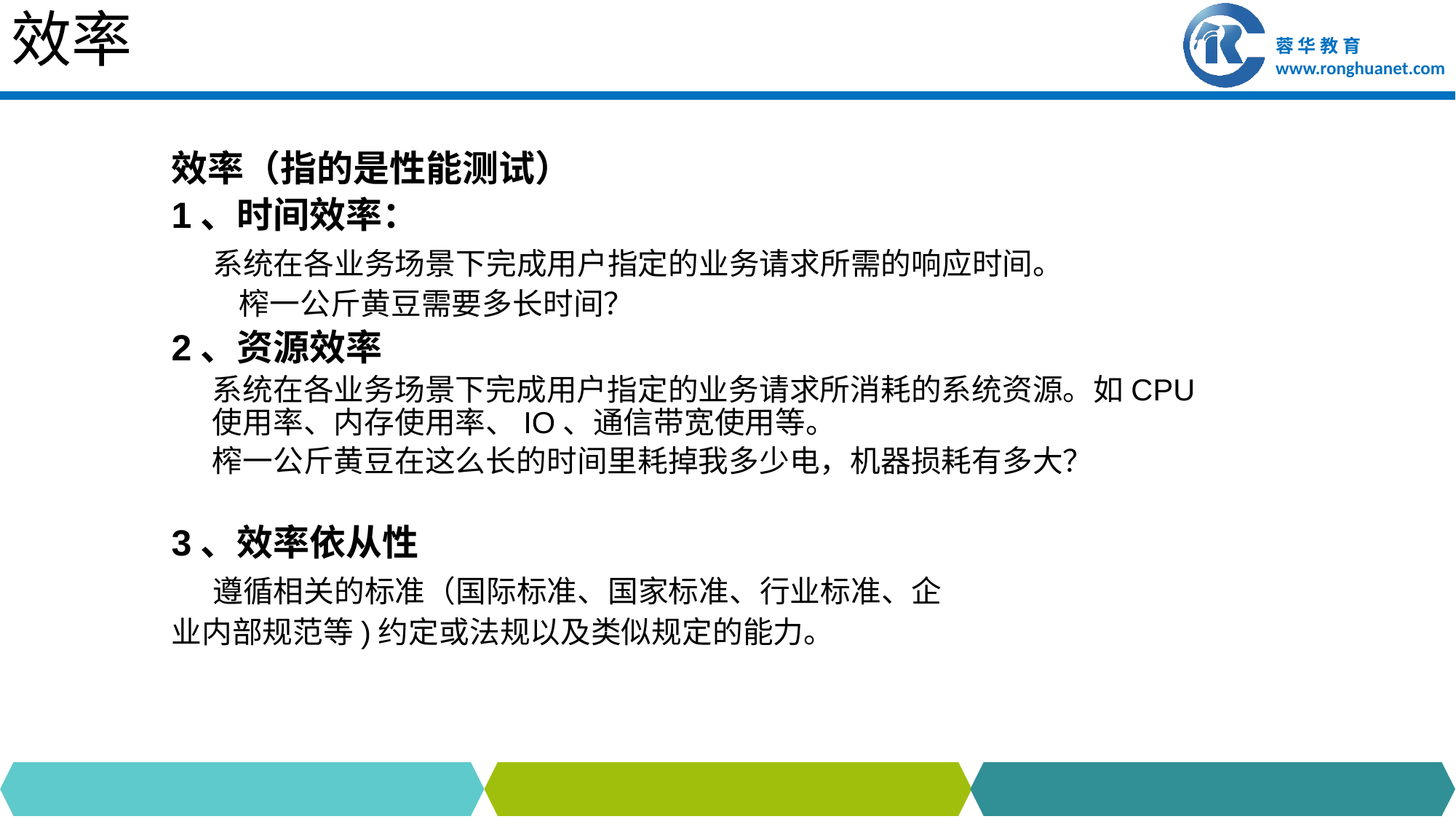

# 效率
效率（指的是性能测试）
1、时间效率：
    系统在各业务场景下完成用户指定的业务请求所需的响应时间。
         榨一公斤黄豆需要多长时间？
2、资源效率
     系统在各业务场景下完成用户指定的业务请求所消耗的系统资源。如CPU使用率、内存使用率、IO、通信带宽使用等。
     榨一公斤黄豆在这么长的时间里耗掉我多少电，机器损耗有多大？

3、效率依从性
    遵循相关的标准（国际标准、国家标准、行业标准、企
业内部规范等)约定或法规以及类似规定的能力。